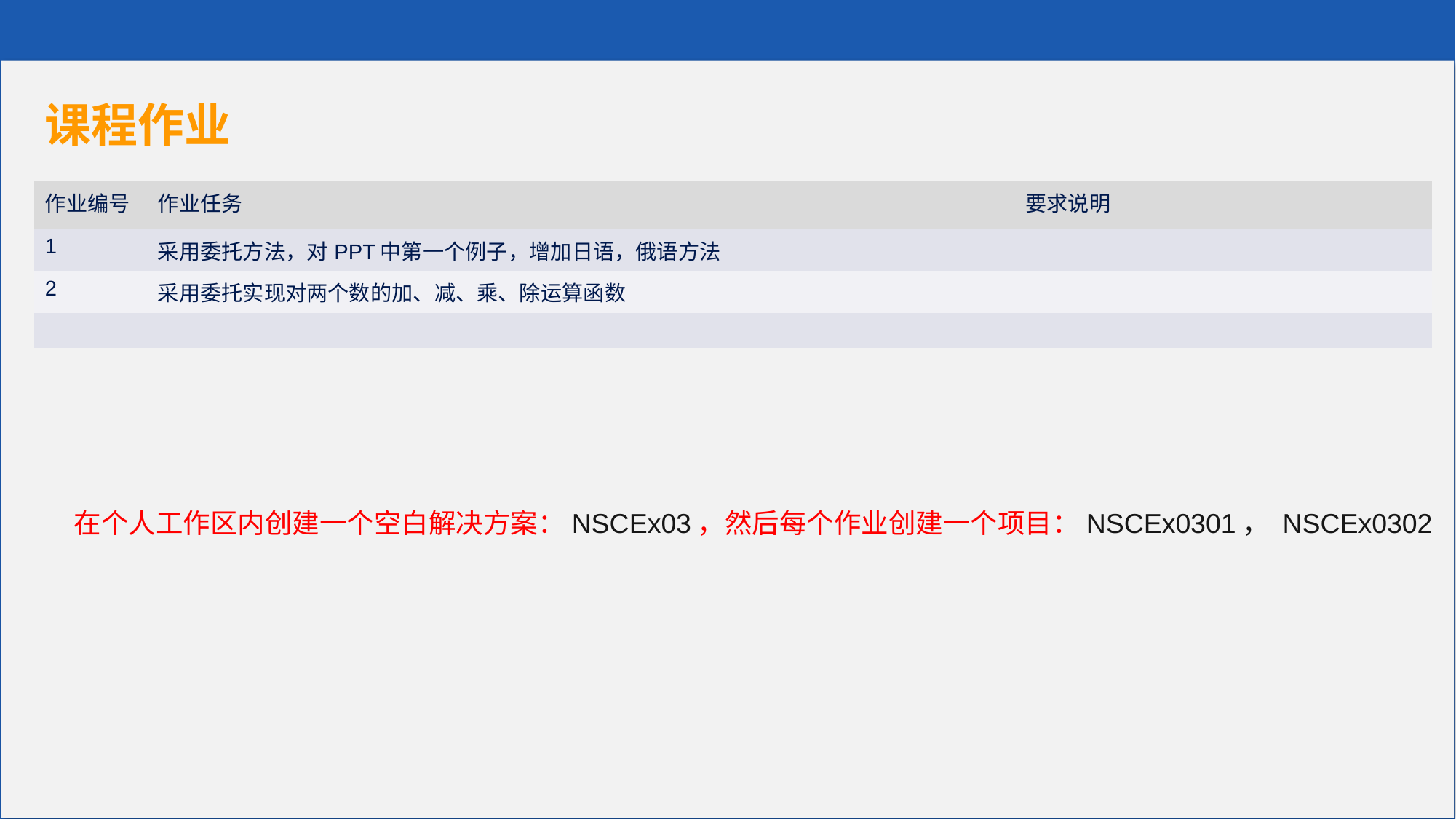

课程作业
| 作业编号 | 作业任务 | 要求说明 |
| --- | --- | --- |
| 1 | 采用委托方法，对PPT中第一个例子，增加日语，俄语方法 |  |
| 2 | 采用委托实现对两个数的加、减、乘、除运算函数 |  |
|  |  |  |
在个人工作区内创建一个空白解决方案：NSCEx03，然后每个作业创建一个项目：NSCEx0301， NSCEx0302